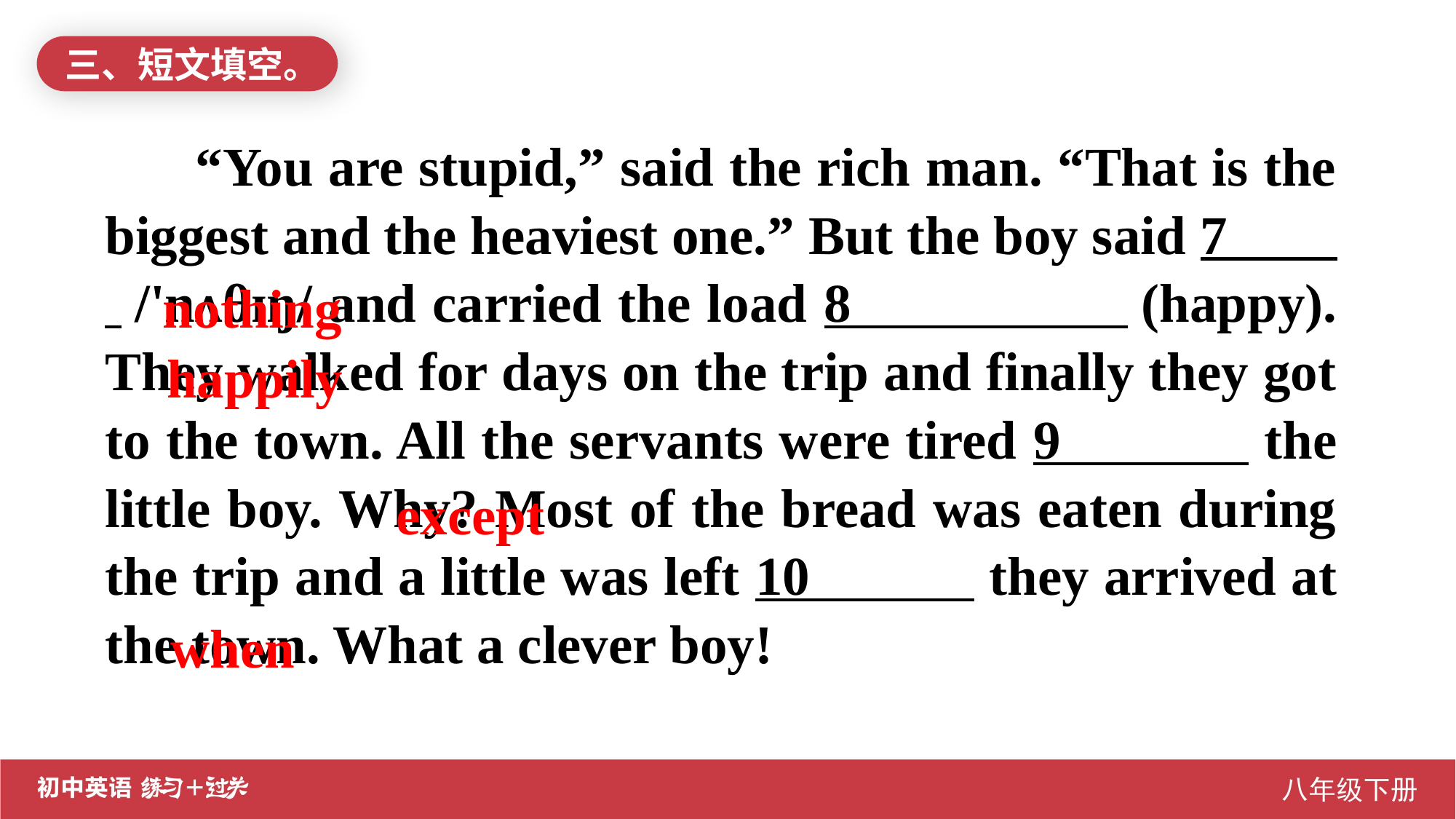

三、短文填空。
      “You are stupid,” said the rich man. “That is the biggest and the heaviest one.” But the boy said 7          ./'nʌθɪŋ/ and carried the load 8                 .(happy). They walked for days on the trip and finally they got to the town. All the servants were tired 9             the little boy. Why? Most of the bread was eaten during the trip and a little was left 10            they arrived at the town. What a clever boy!
nothing
happily
except
when